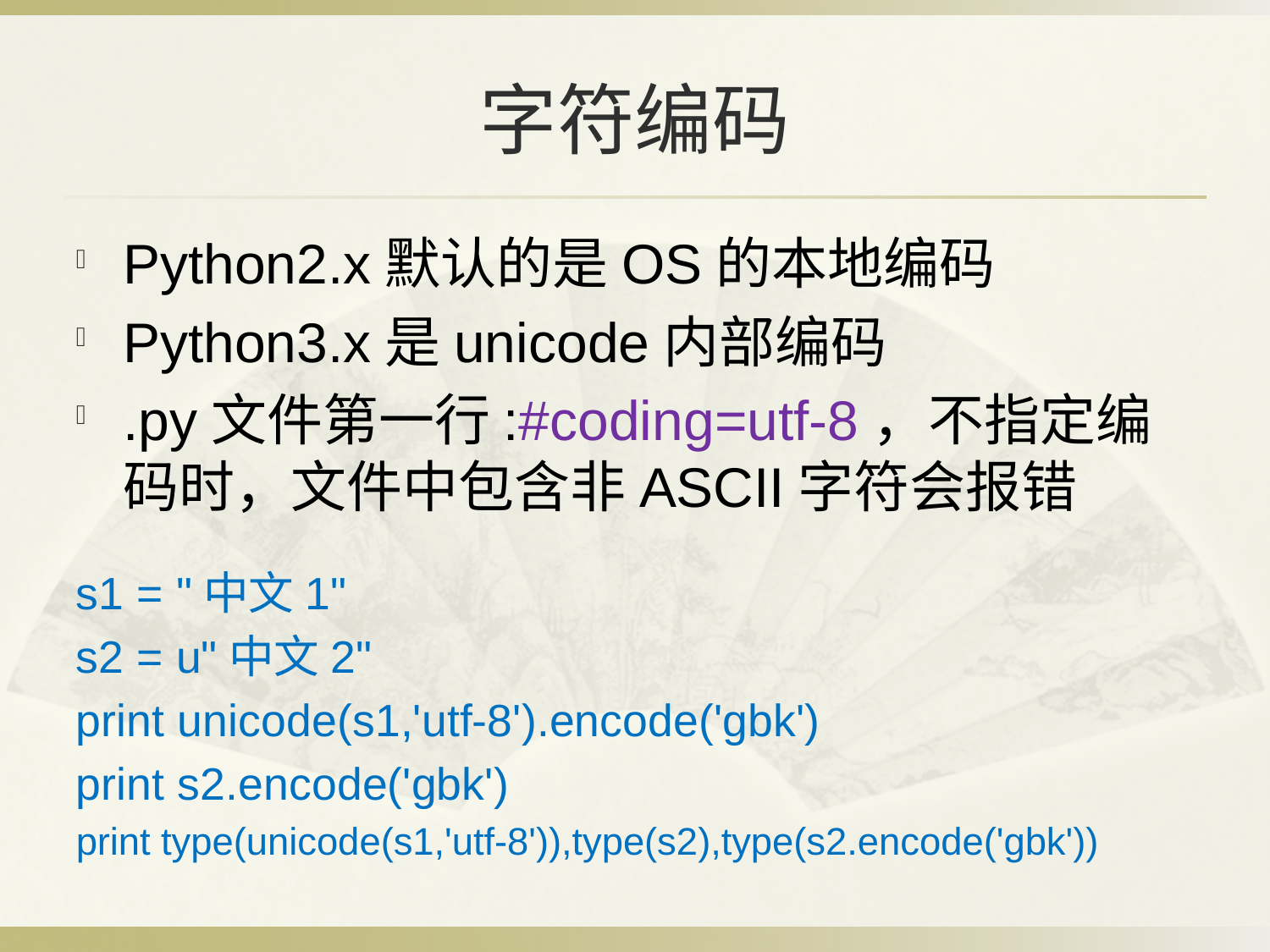

# 字符编码
Python2.x默认的是OS的本地编码
Python3.x是unicode内部编码
.py文件第一行:#coding=utf-8，不指定编码时，文件中包含非ASCII字符会报错

s1 = "中文1"
s2 = u"中文2"
print unicode(s1,'utf-8').encode('gbk')
print s2.encode('gbk')
print type(unicode(s1,'utf-8')),type(s2),type(s2.encode('gbk'))